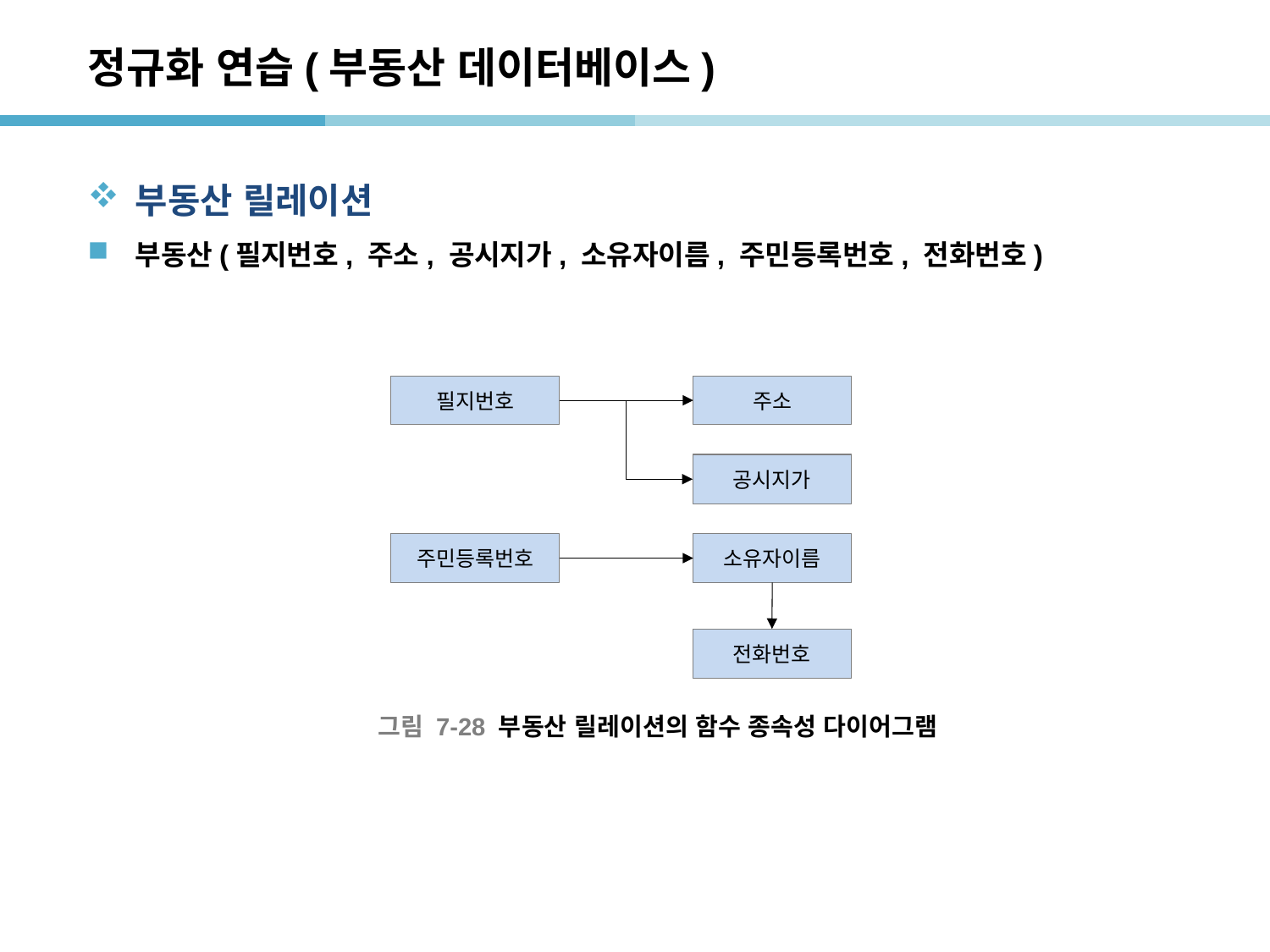

# 정규화 연습(부동산 데이터베이스)
부동산 릴레이션
부동산(필지번호, 주소, 공시지가, 소유자이름, 주민등록번호, 전화번호)
필지번호
주소
공시지가
주민등록번호
소유자이름
전화번호
그림 7-28 부동산 릴레이션의 함수 종속성 다이어그램